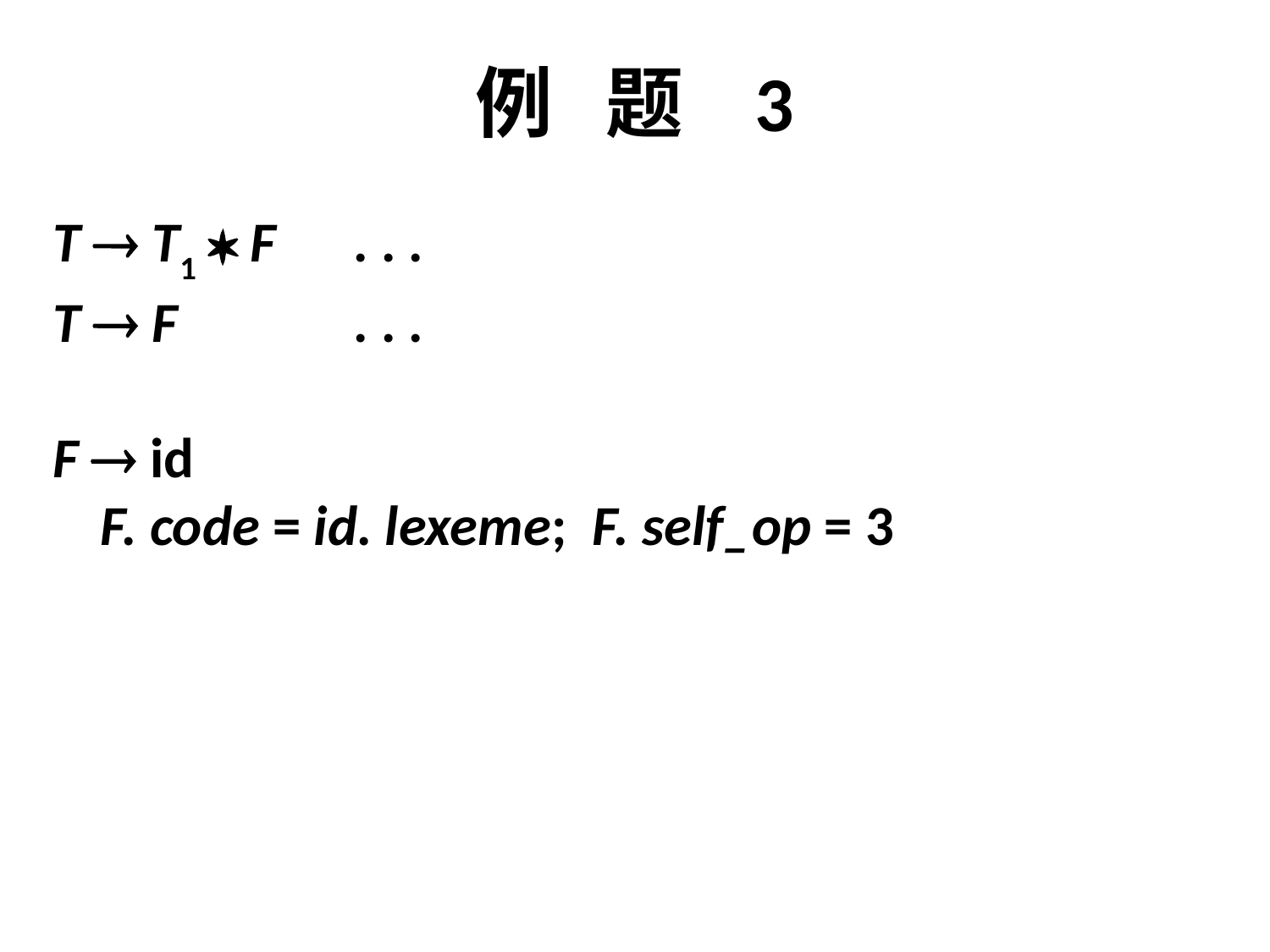

# 例   题   3
T → T1 ∗ F   	. . .
T → F 		. . .

F → id
	F. code = id. lexeme;  F. self_op = 3